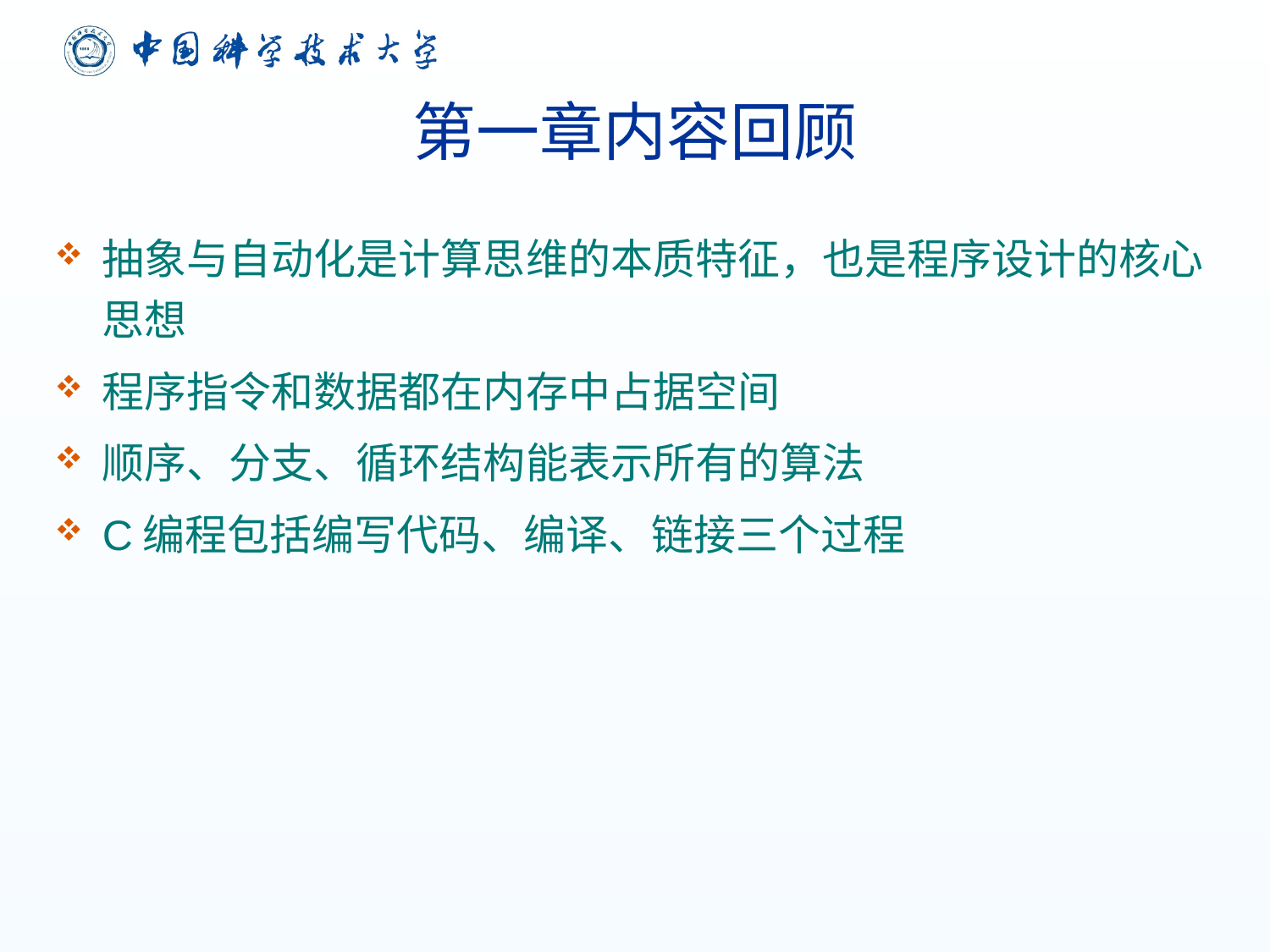

# 第一章内容回顾
抽象与自动化是计算思维的本质特征，也是程序设计的核心思想
程序指令和数据都在内存中占据空间
顺序、分支、循环结构能表示所有的算法
C编程包括编写代码、编译、链接三个过程